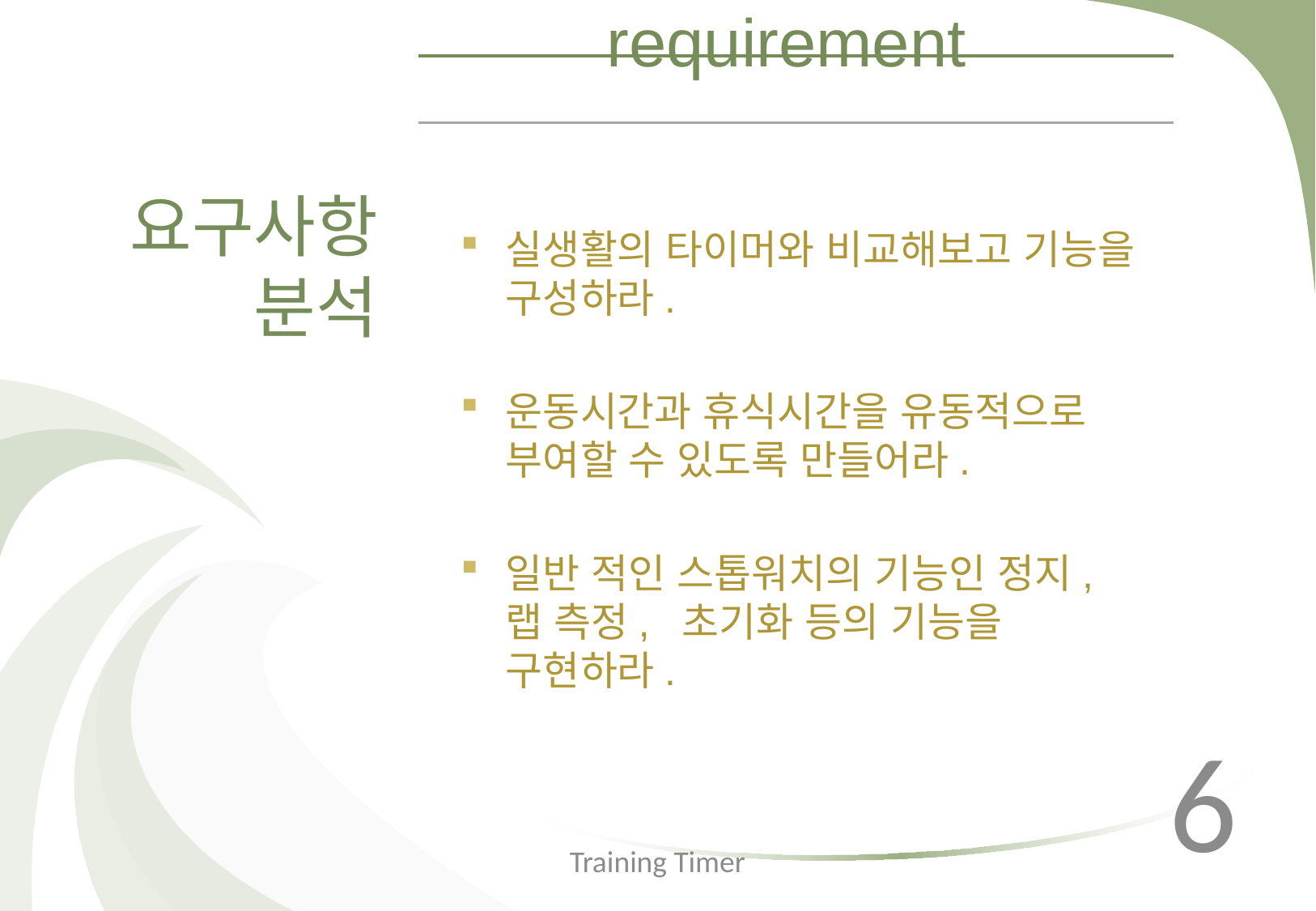

# requirement
요구사항 분석
실생활의 타이머와 비교해보고 기능을 구성하라.

운동시간과 휴식시간을 유동적으로 부여할 수 있도록 만들어라.

일반 적인 스톱워치의 기능인 정지, 랩 측정,  초기화 등의 기능을 구현하라.

6
Training Timer